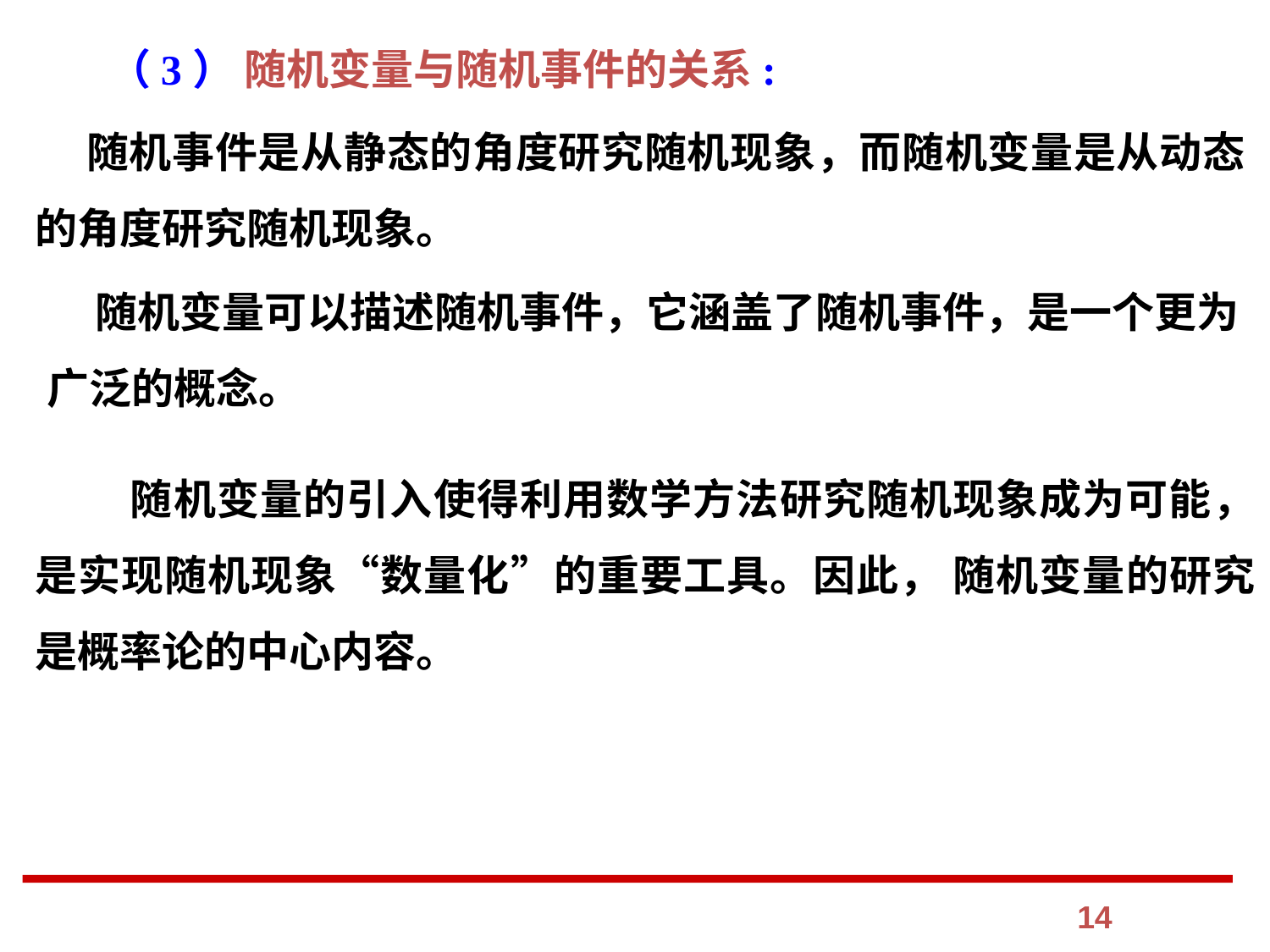

（3） 随机变量与随机事件的关系:
    随机事件是从静态的角度研究随机现象，而随机变量是从动态的角度研究随机现象。
    随机变量可以描述随机事件，它涵盖了随机事件，是一个更为广泛的概念。
        随机变量的引入使得利用数学方法研究随机现象成为可能，是实现随机现象“数量化”的重要工具。因此， 随机变量的研究是概率论的中心内容。

14